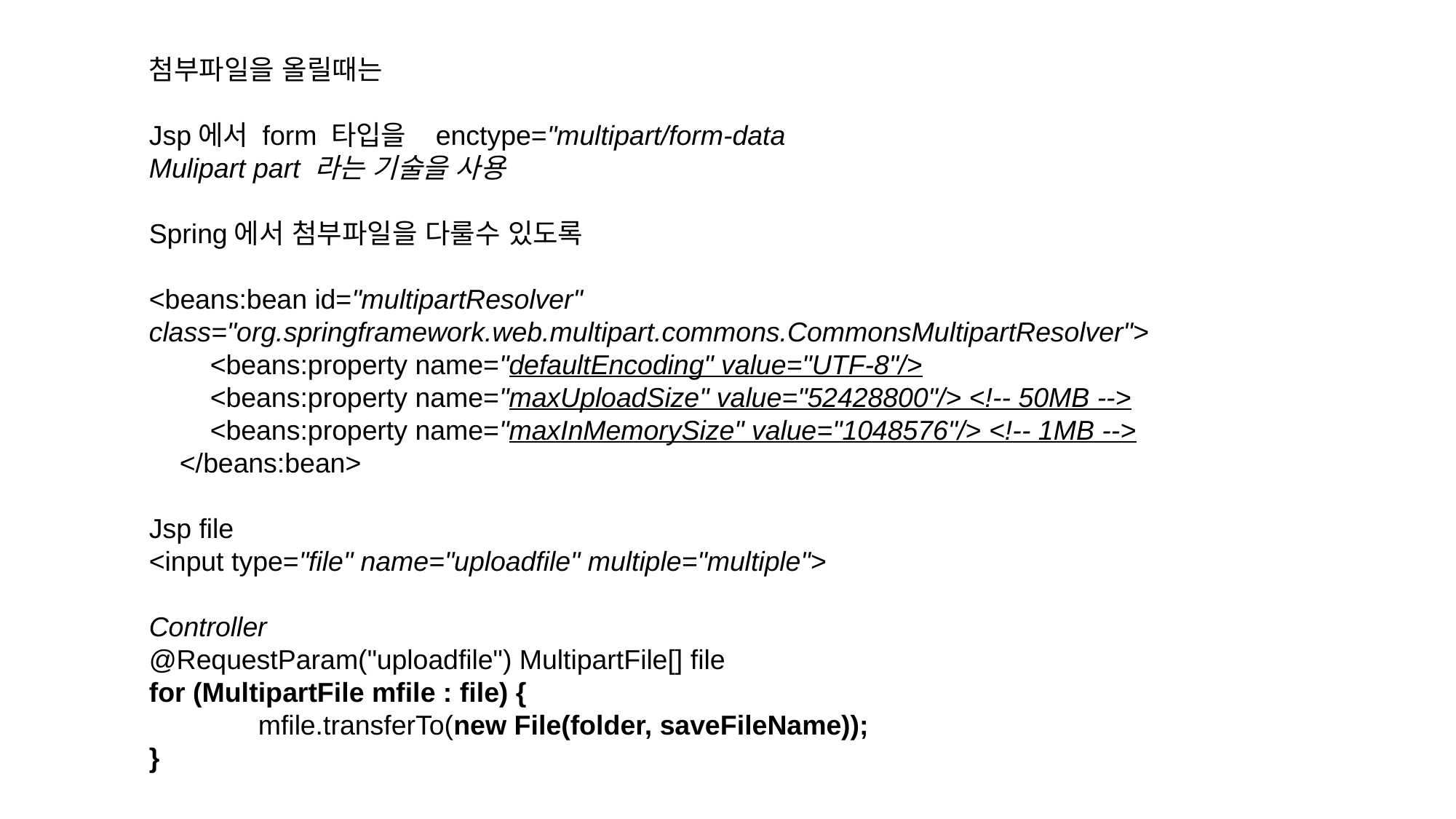

첨부파일을 올릴때는

Jsp에서 form 타입을   enctype="multipart/form-data
Mulipart part 라는 기술을 사용

Spring에서 첨부파일을 다룰수 있도록

<beans:bean id="multipartResolver" class="org.springframework.web.multipart.commons.CommonsMultipartResolver">
        <beans:property name="defaultEncoding" value="UTF-8"/>
        <beans:property name="maxUploadSize" value="52428800"/> <!-- 50MB -->
        <beans:property name="maxInMemorySize" value="1048576"/> <!-- 1MB -->
    </beans:bean>

Jsp file
<input type="file" name="uploadfile" multiple="multiple">

Controller
@RequestParam("uploadfile") MultipartFile[] file
for (MultipartFile mfile : file) {
	mfile.transferTo(new File(folder, saveFileName));
}